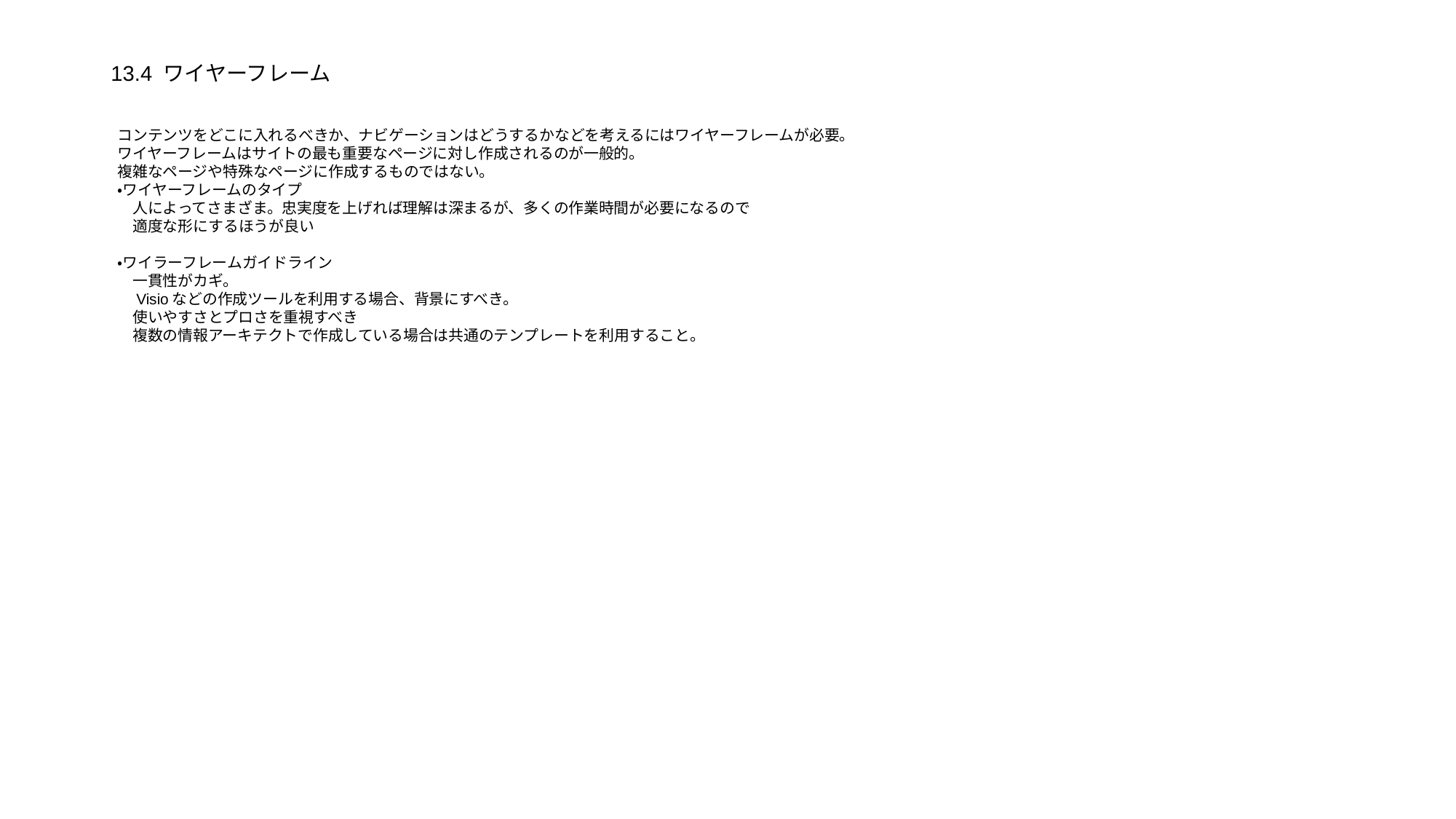

# 13.4 ワイヤーフレーム
コンテンツをどこに入れるべきか、ナビゲーションはどうするかなどを考えるにはワイヤーフレームが必要。
ワイヤーフレームはサイトの最も重要なページに対し作成されるのが一般的。
複雑なページや特殊なページに作成するものではない。
・ワイヤーフレームのタイプ
　人によってさまざま。忠実度を上げれば理解は深まるが、多くの作業時間が必要になるので
　適度な形にするほうが良い

・ワイラーフレームガイドライン
　一貫性がカギ。
　Visioなどの作成ツールを利用する場合、背景にすべき。
　使いやすさとプロさを重視すべき
　複数の情報アーキテクトで作成している場合は共通のテンプレートを利用すること。